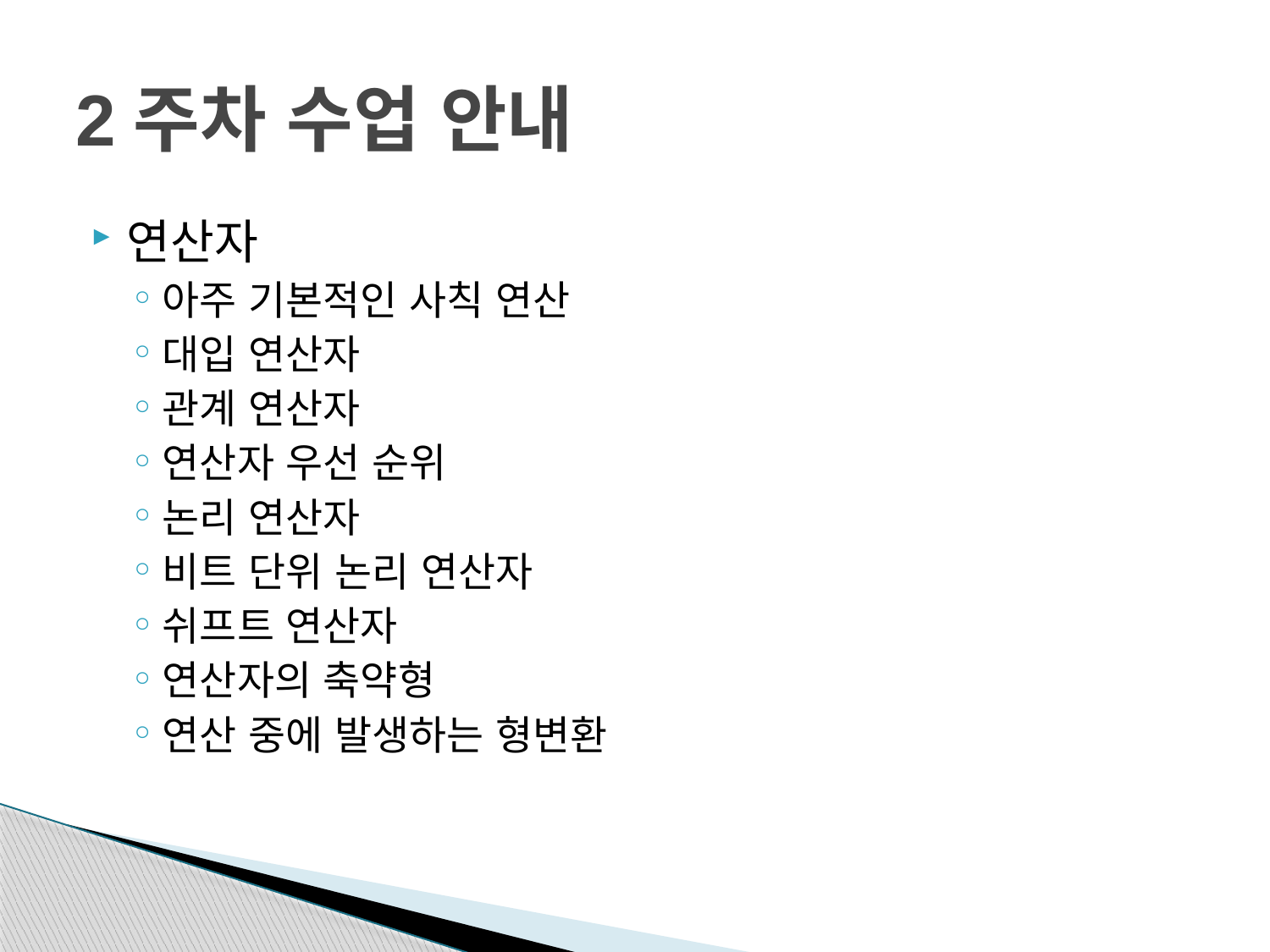

# 2주차 수업 안내
연산자
아주 기본적인 사칙 연산
대입 연산자
관계 연산자
연산자 우선 순위
논리 연산자
비트 단위 논리 연산자
쉬프트 연산자
연산자의 축약형
연산 중에 발생하는 형변환